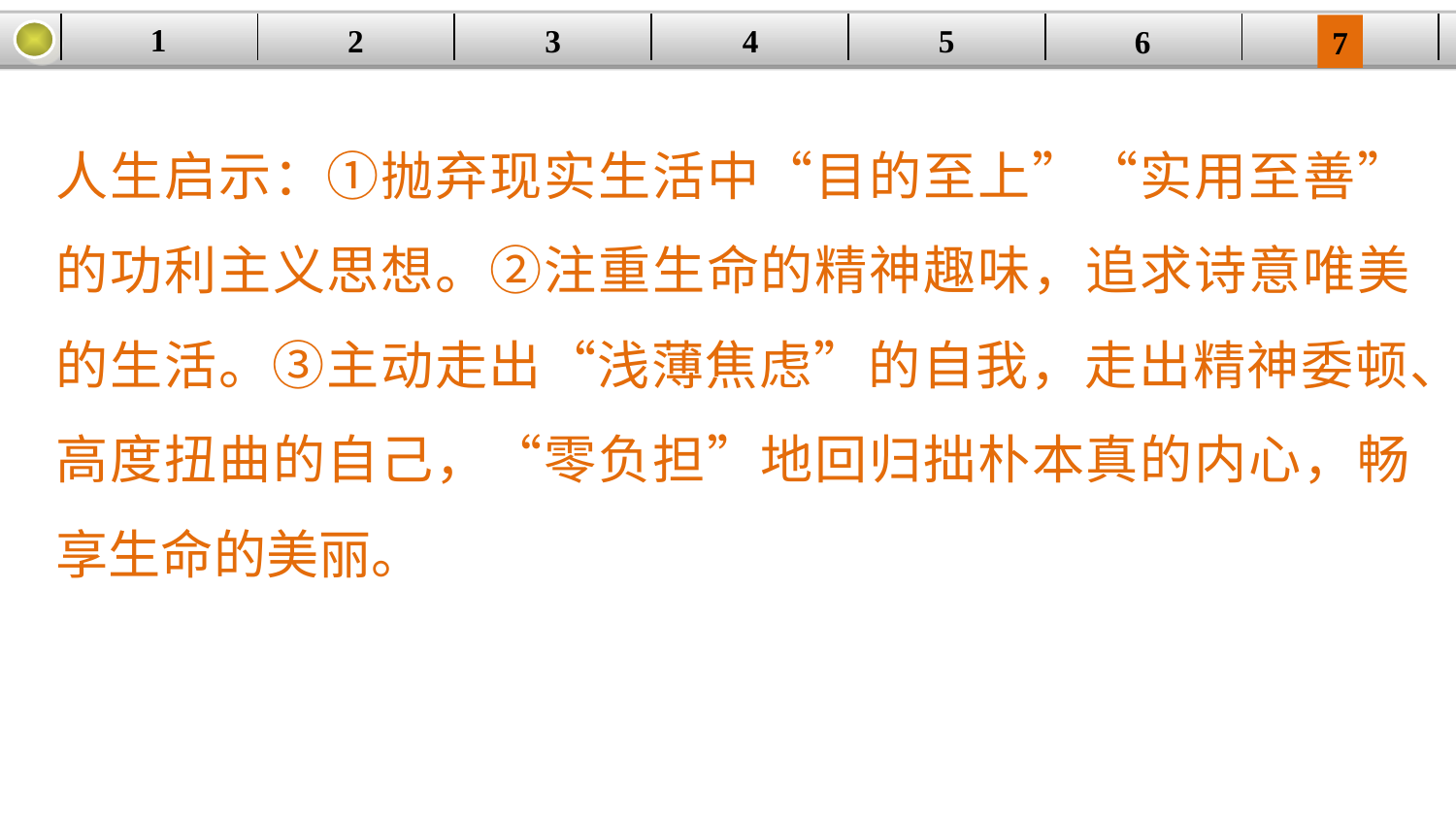

1
5
3
2
|  |  |  |  |  |  |  |
| --- | --- | --- | --- | --- | --- | --- |
4
6
7

人生启示：①抛弃现实生活中“目的至上”“实用至善”的功利主义思想。②注重生命的精神趣味，追求诗意唯美的生活。③主动走出“浅薄焦虑”的自我，走出精神委顿、高度扭曲的自己，“零负担”地回归拙朴本真的内心，畅享生命的美丽。